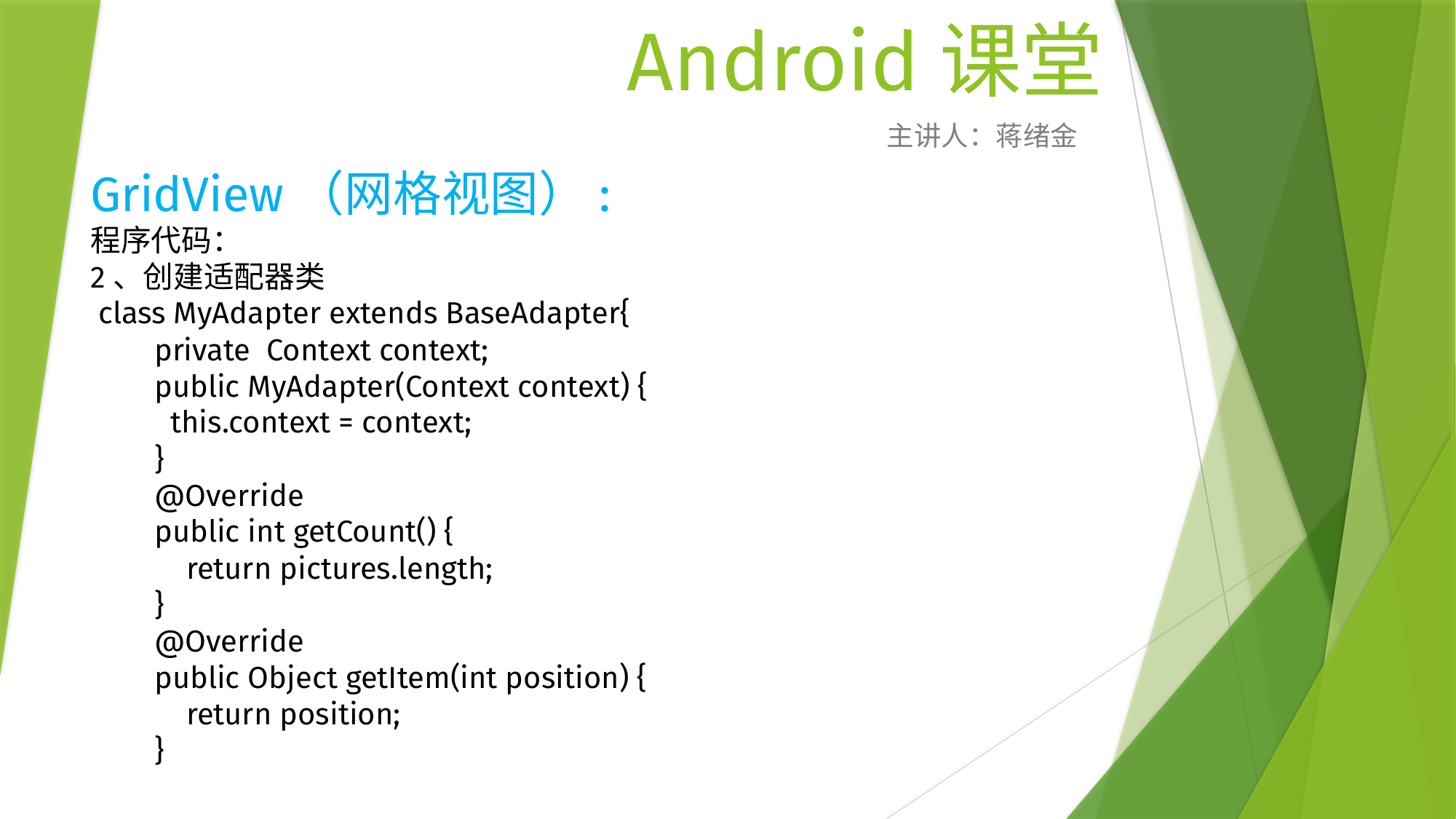

# Android课堂
主讲人：蒋绪金
GridView（网格视图）:
程序代码：
2、创建适配器类
 class MyAdapter extends BaseAdapter{
        private  Context context;
        public MyAdapter(Context context) {
          this.context = context;
        }
        @Override
        public int getCount() {
            return pictures.length;
        }
        @Override
        public Object getItem(int position) {
            return position;
        }